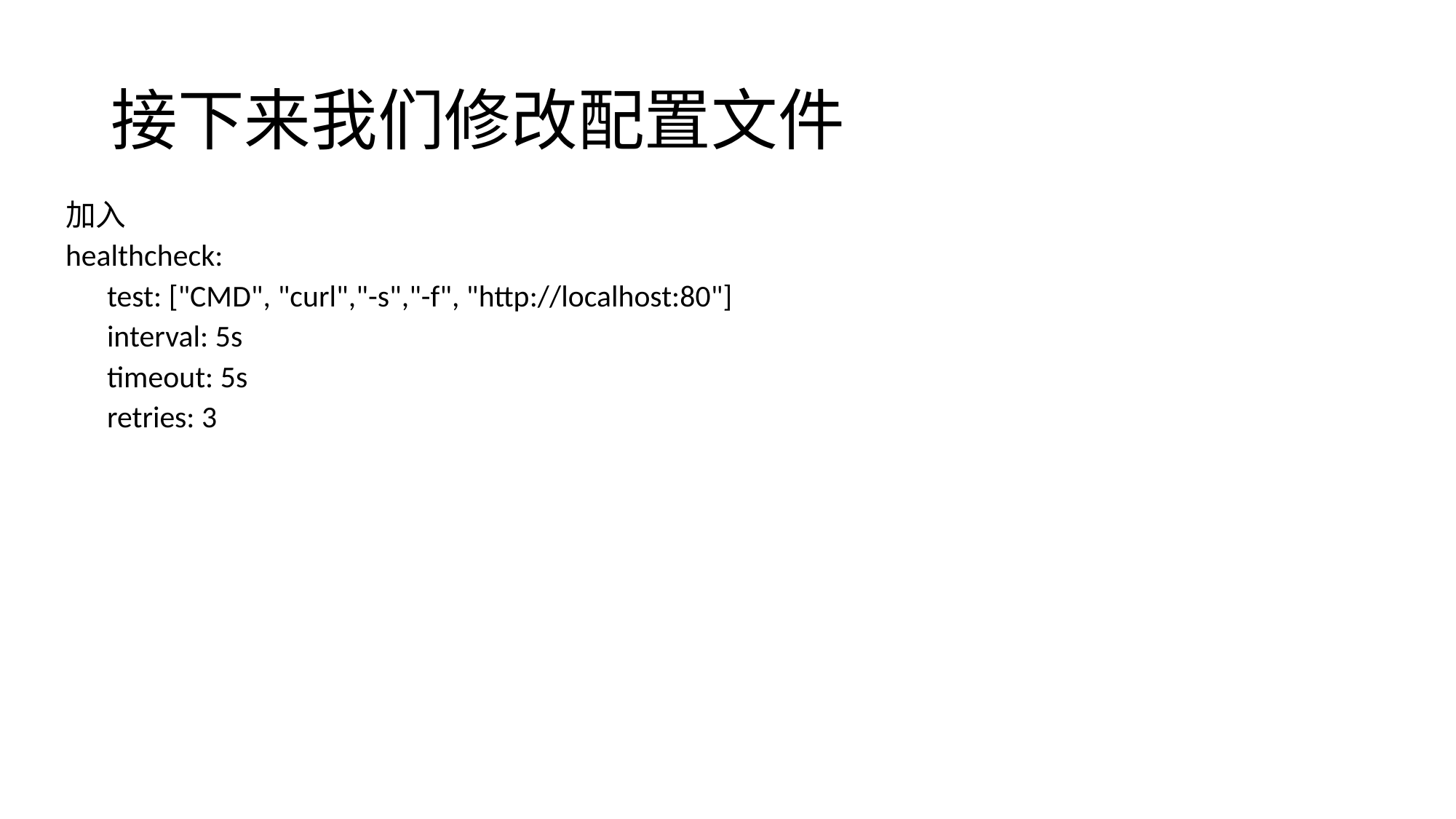

# 接下来我们修改配置文件

加入
healthcheck:
      test: ["CMD", "curl","-s","-f", "http://localhost:80"]
      interval: 5s
      timeout: 5s
      retries: 3